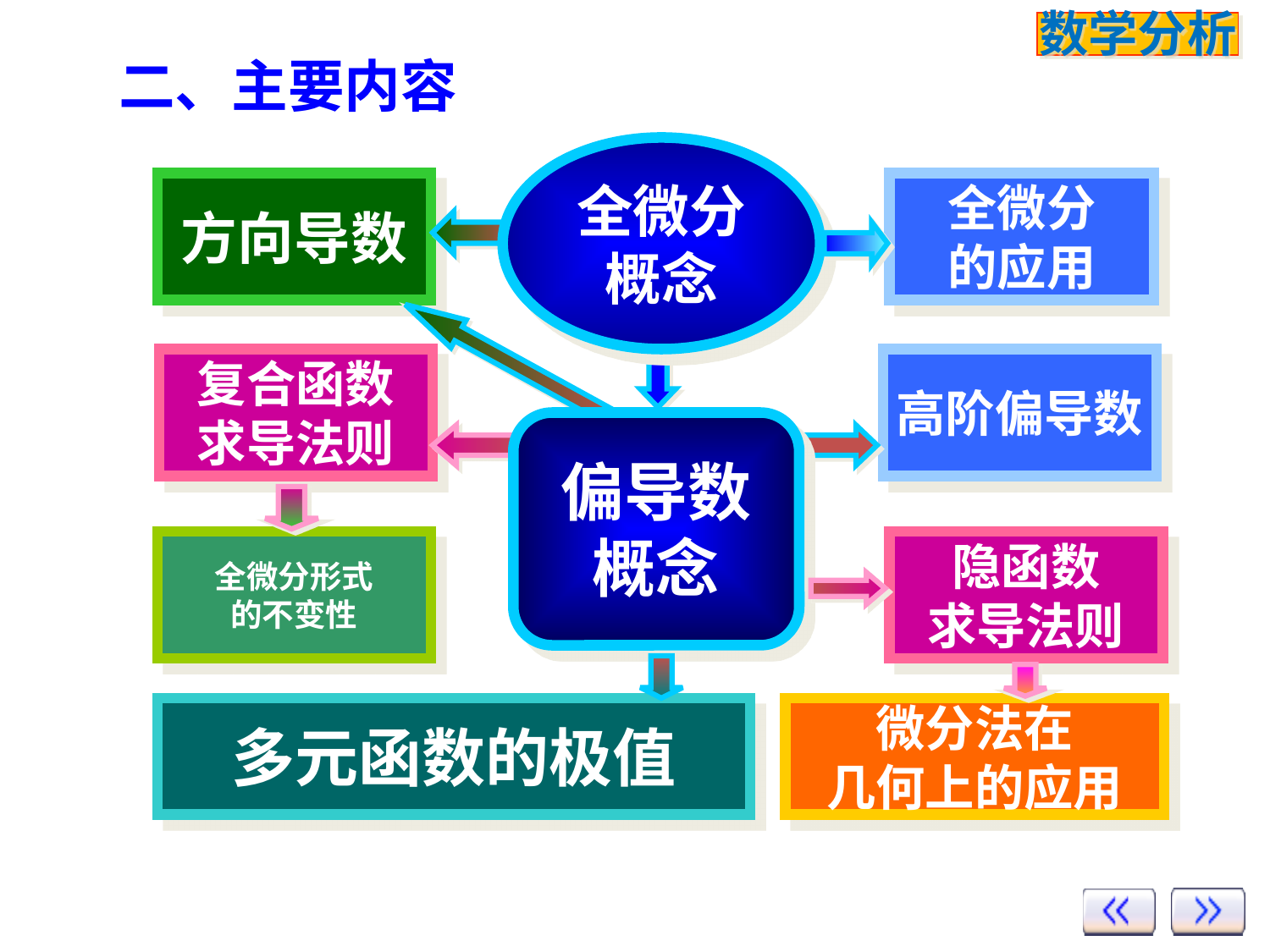

二、主要内容

全微分
概念

方向导数
全微分
的应用

复合函数
求导法则
高阶偏导数
偏导数
概念

全微分形式
的不变性
隐函数
求导法则

多元函数的极值
微分法在
几何上的应用